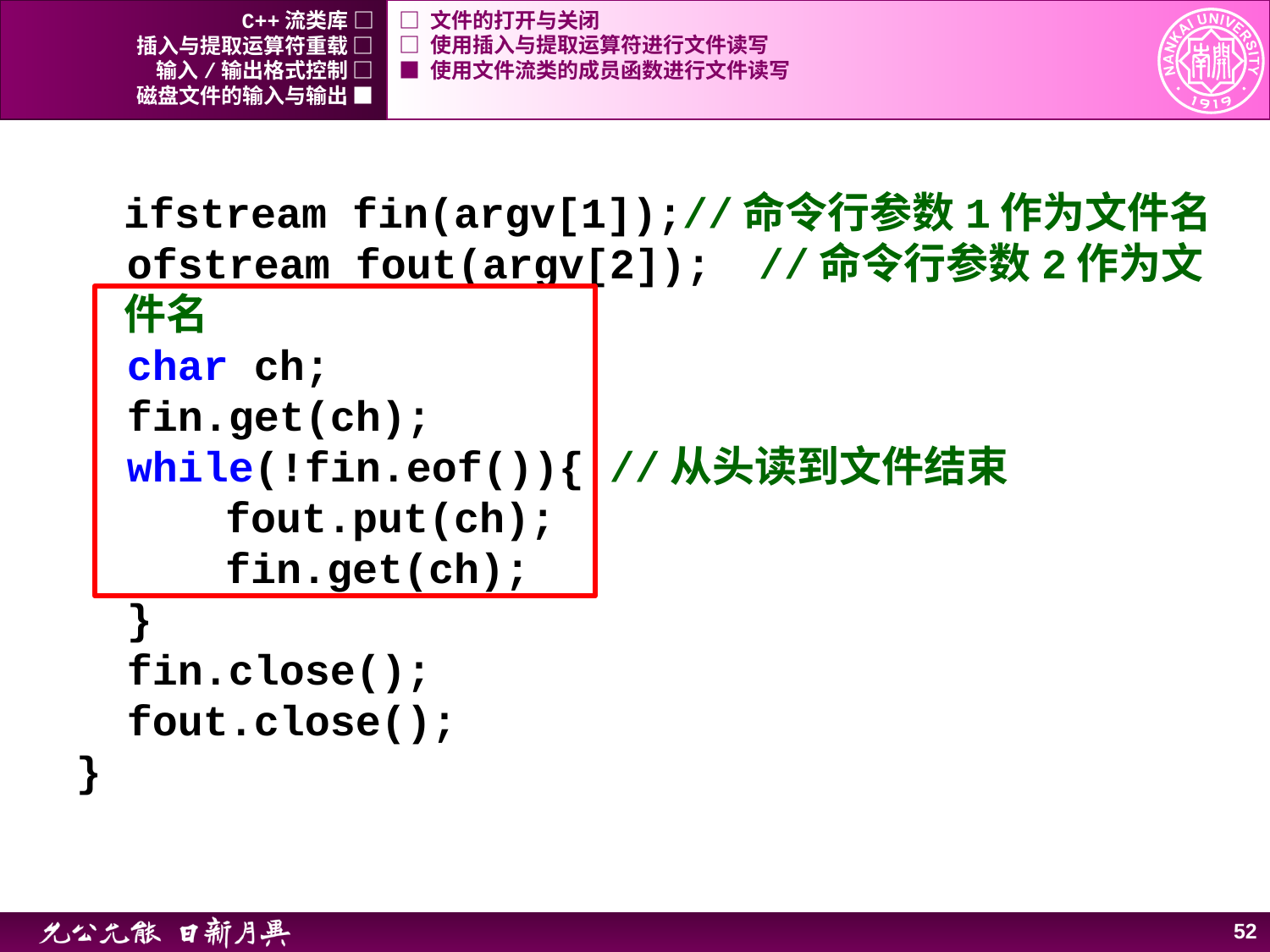

C++流类库 □
□ 文件的打开与关闭
插入与提取运算符重载 □
□ 使用插入与提取运算符进行文件读写
输入/输出格式控制 □
■ 使用文件流类的成员函数进行文件读写
磁盘文件的输入与输出 ■
	ifstream fin(argv[1]);//命令行参数1作为文件名
  ofstream fout(argv[2]);	//命令行参数2作为文件名
  char ch;
  fin.get(ch);
  while(!fin.eof()){ //从头读到文件结束
	    fout.put(ch);
	    fin.get(ch);
  }
  fin.close();
  fout.close();
}

52